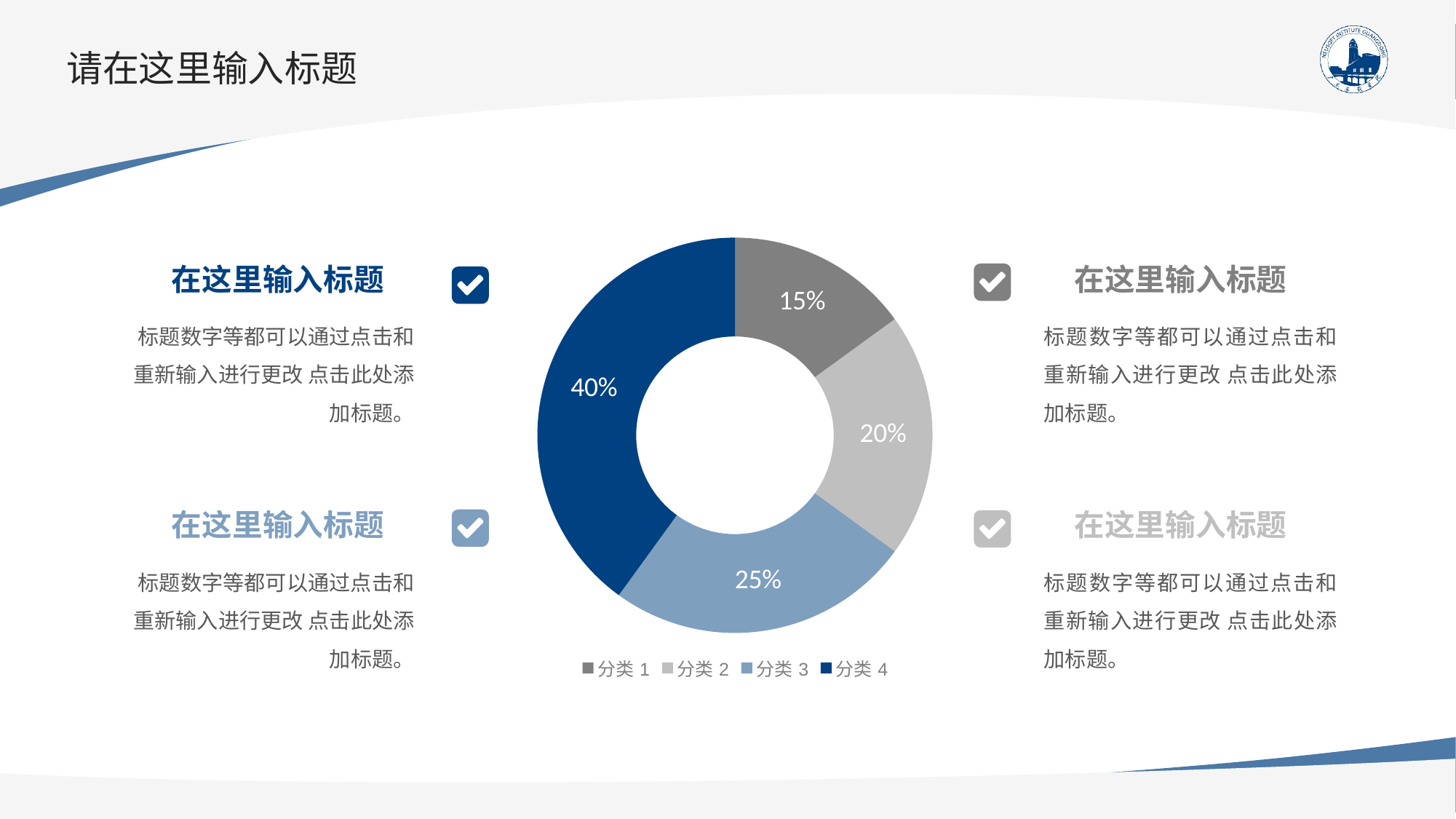

# 请在这里输入标题

### Chart

| Category | Sales |
|---|---|
| 分类1 | 15.0 |
| 分类2 | 20.0 |
| 分类3 | 25.0 |
| 分类4 | 40.0 |
在这里输入标题
在这里输入标题

标题数字等都可以通过点击和重新输入进行更改 点击此处添加标题。
标题数字等都可以通过点击和重新输入进行更改 点击此处添加标题。
在这里输入标题
在这里输入标题

标题数字等都可以通过点击和重新输入进行更改 点击此处添加标题。
标题数字等都可以通过点击和重新输入进行更改 点击此处添加标题。